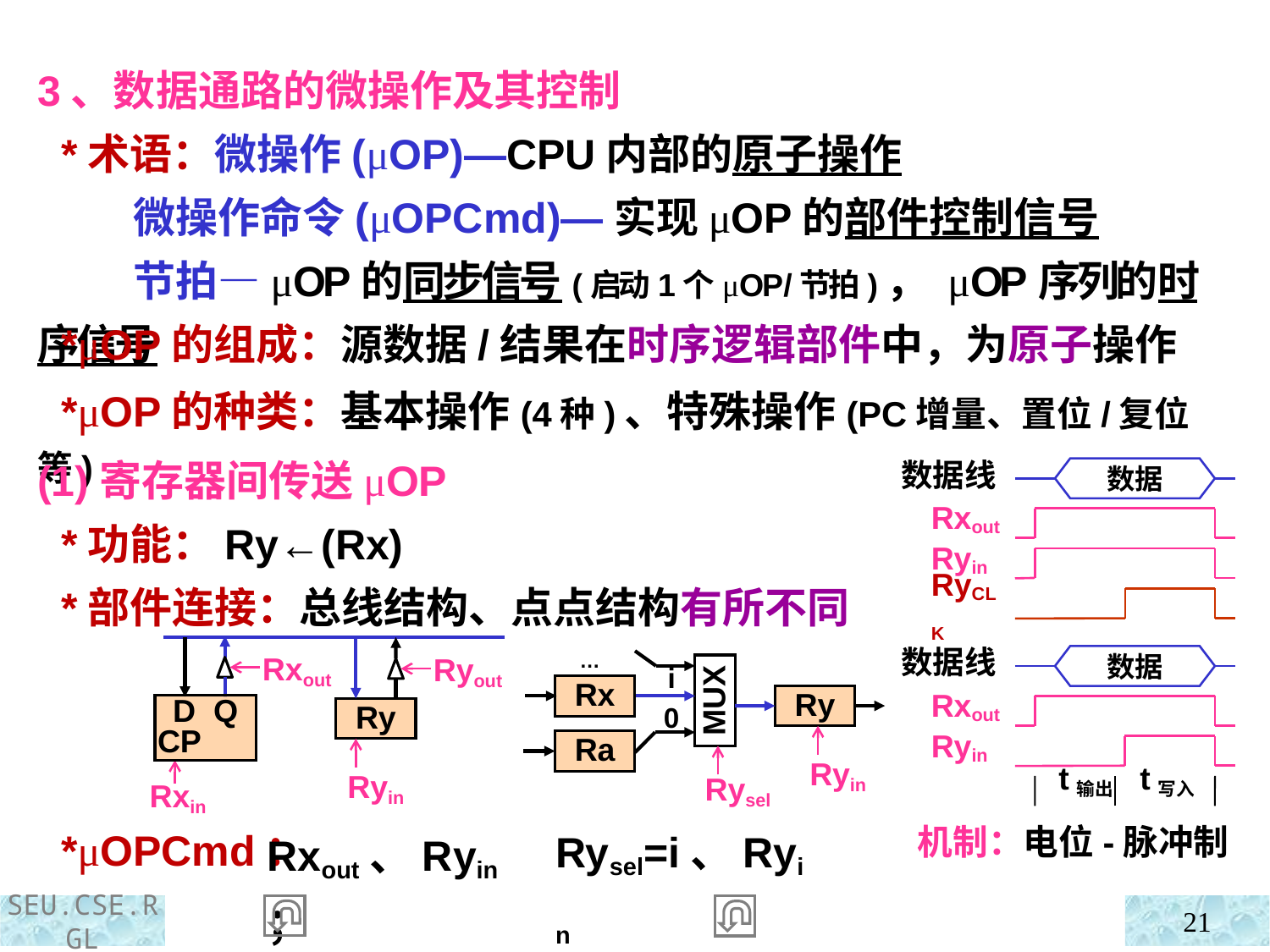

3、数据通路的微操作及其控制
  *术语：微操作(μOP)—CPU内部的原子操作
         微操作命令(μOPCmd)—实现μOP的部件控制信号
         节拍—μOP的同步信号(启动1个μOP/节拍)， μOP序列的时序信号
  *μOP的组成：源数据/结果在时序逻辑部件中，为原子操作
  *μOP的种类：基本操作(4种)、特殊操作(PC增量、置位/复位等)
(1)寄存器间传送μOP
  *功能：Ry←(Rx)
  *部件连接：总线结构、点点结构有所不同

  *μOPCmd：
数据线
数据
Rxout
Ryin
RyCLK
Rxout

Ryout

D  Q
CP
Ry
Ryin
Rxin
…
i
Rx
MUX
Ry
0
Ra
Ryin
Rysel
数据线
数据
Rxout
Ryin
t输出   t写入

机制：电位-脉冲制
Rysel=i、Ryin
Rxout、Ryin；

21